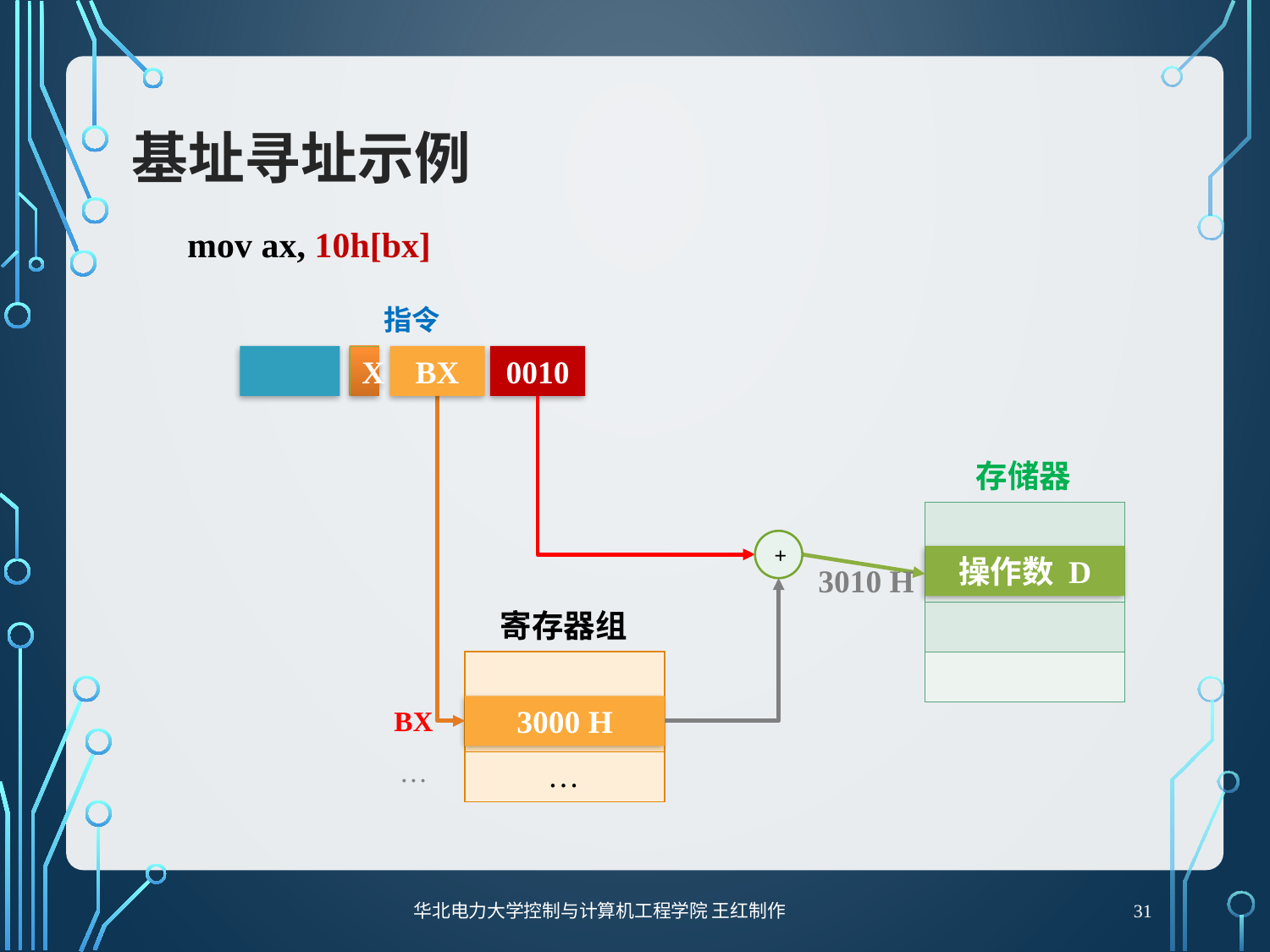

# 基址寻址示例
mov ax, 10h[bx]
指令

X
BX
0010
| 存储器 |
| --- |
|  |
|  |
|  |
|  |
+
操作数 D
3010 H
|  | 寄存器组 |
| --- | --- |
|  |  |
| BX |  |
| … | … |
3000 H
31
华北电力大学控制与计算机工程学院 王红制作